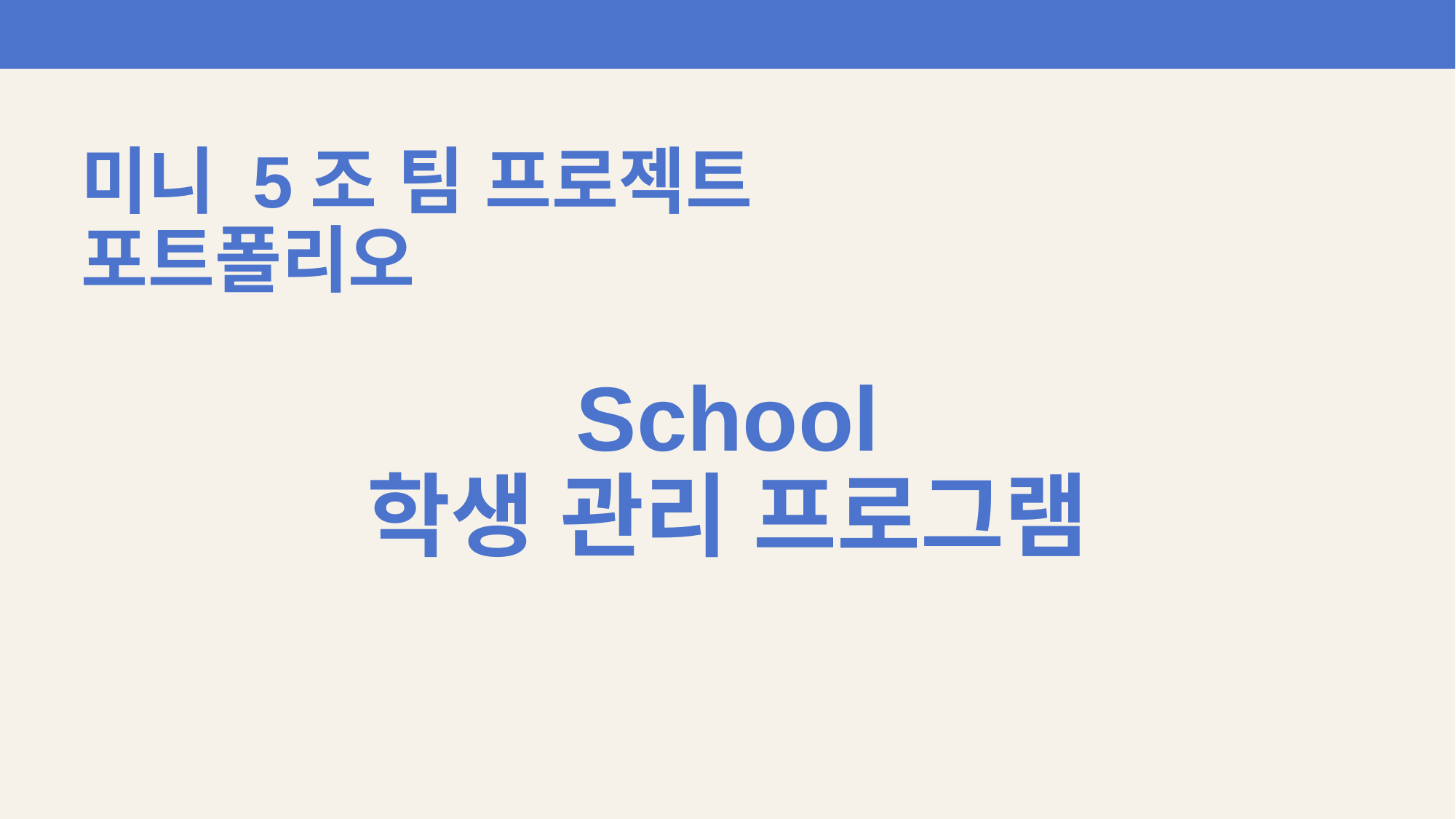

# 미니 5조 팀 프로젝트 포트폴리오
School
학생 관리 프로그램